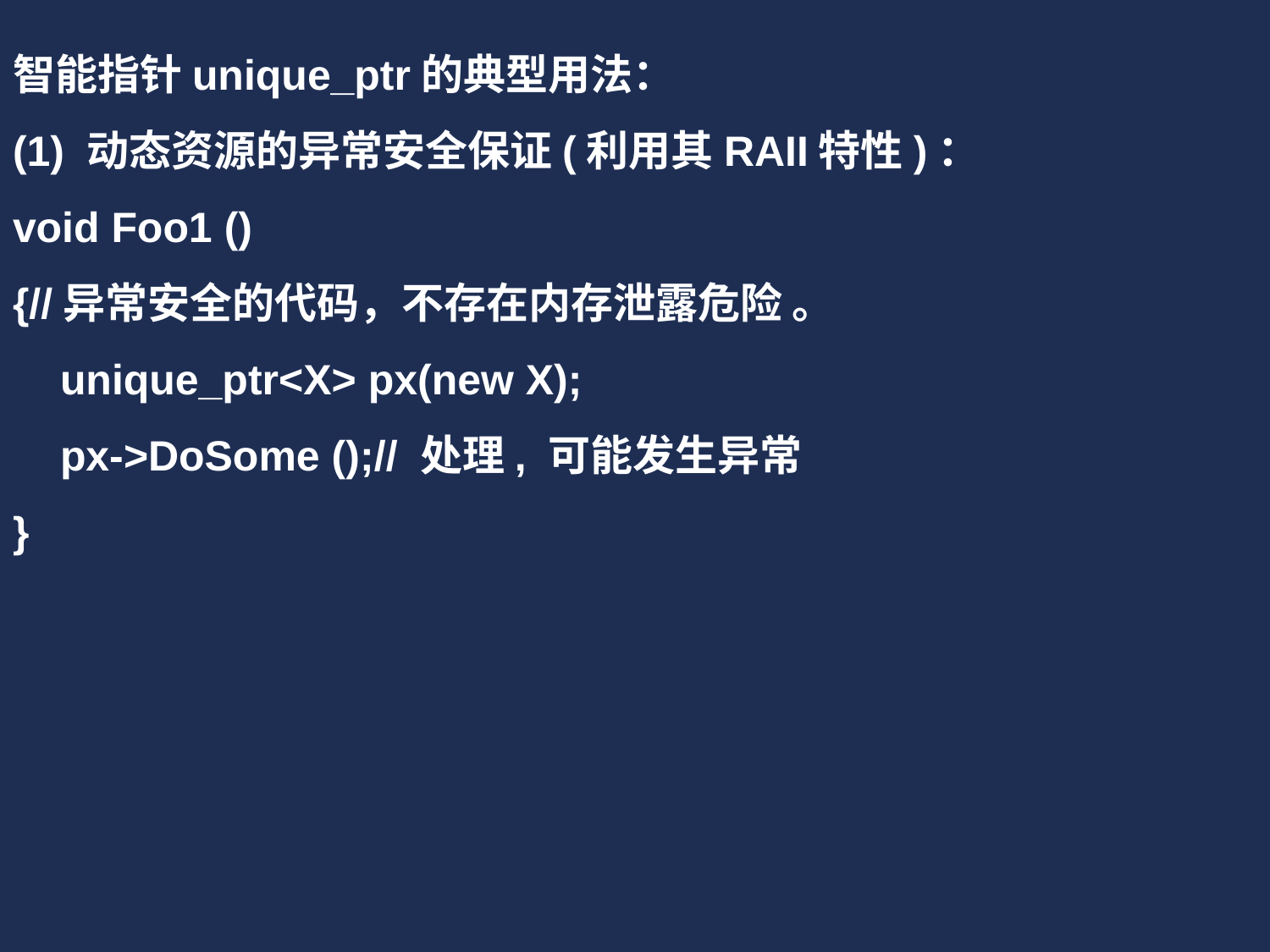

智能指针unique_ptr的典型用法：
(1) 动态资源的异常安全保证(利用其RAII特性)：
void Foo1 ()
{//异常安全的代码，不存在内存泄露危险 。
    unique_ptr<X> px(new X);
    px->DoSome ();// 处理, 可能发生异常
}